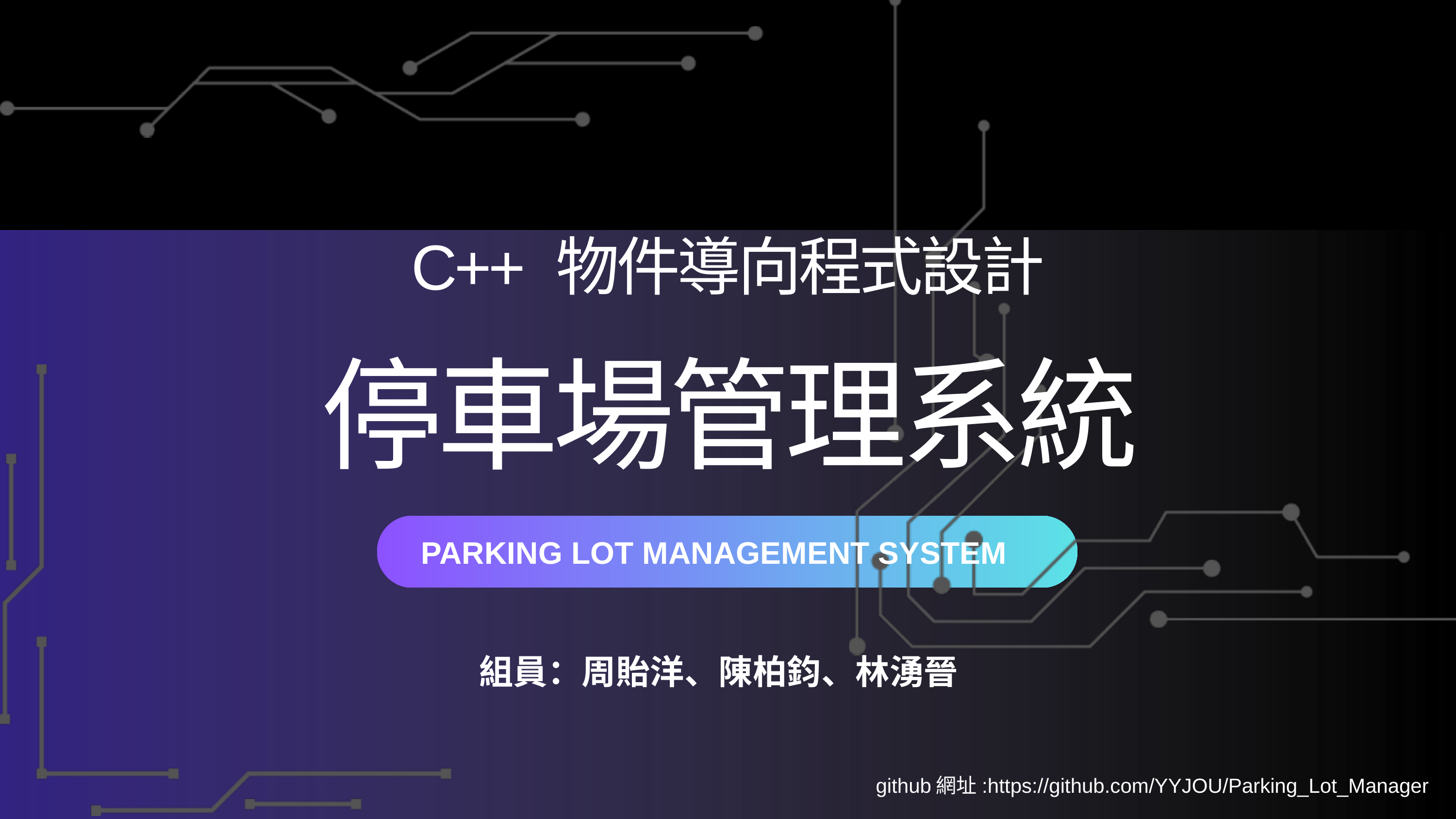

C++ 物件導向程式設計
停車場管理系統

PARKING LOT MANAGEMENT SYSTEM
組員：周貽洋、陳柏鈞、林湧晉

github網址:https://github.com/YYJOU/Parking_Lot_Manager